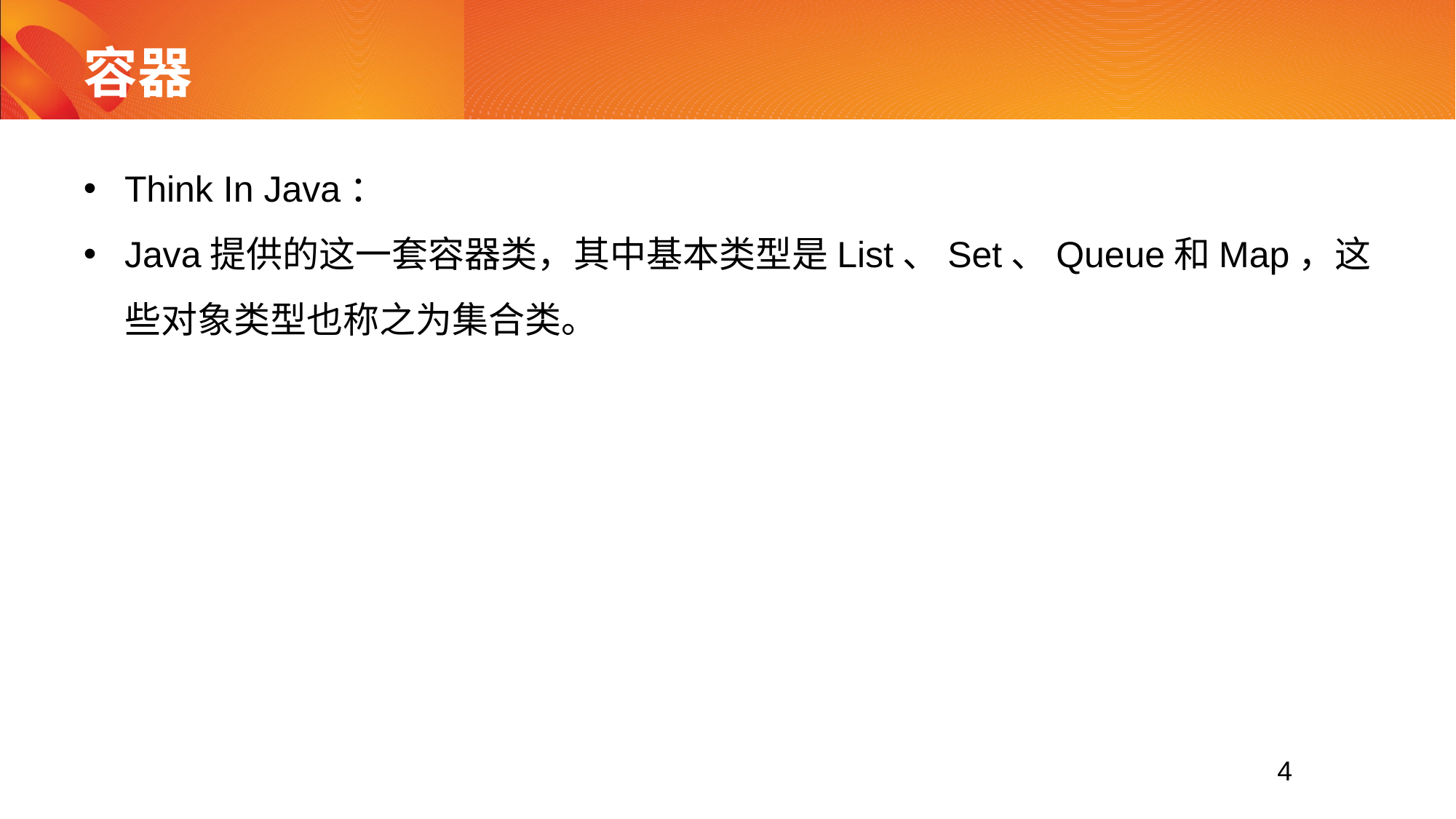

# 容器
Think In Java：
Java提供的这一套容器类，其中基本类型是List、Set、Queue和Map，这些对象类型也称之为集合类。